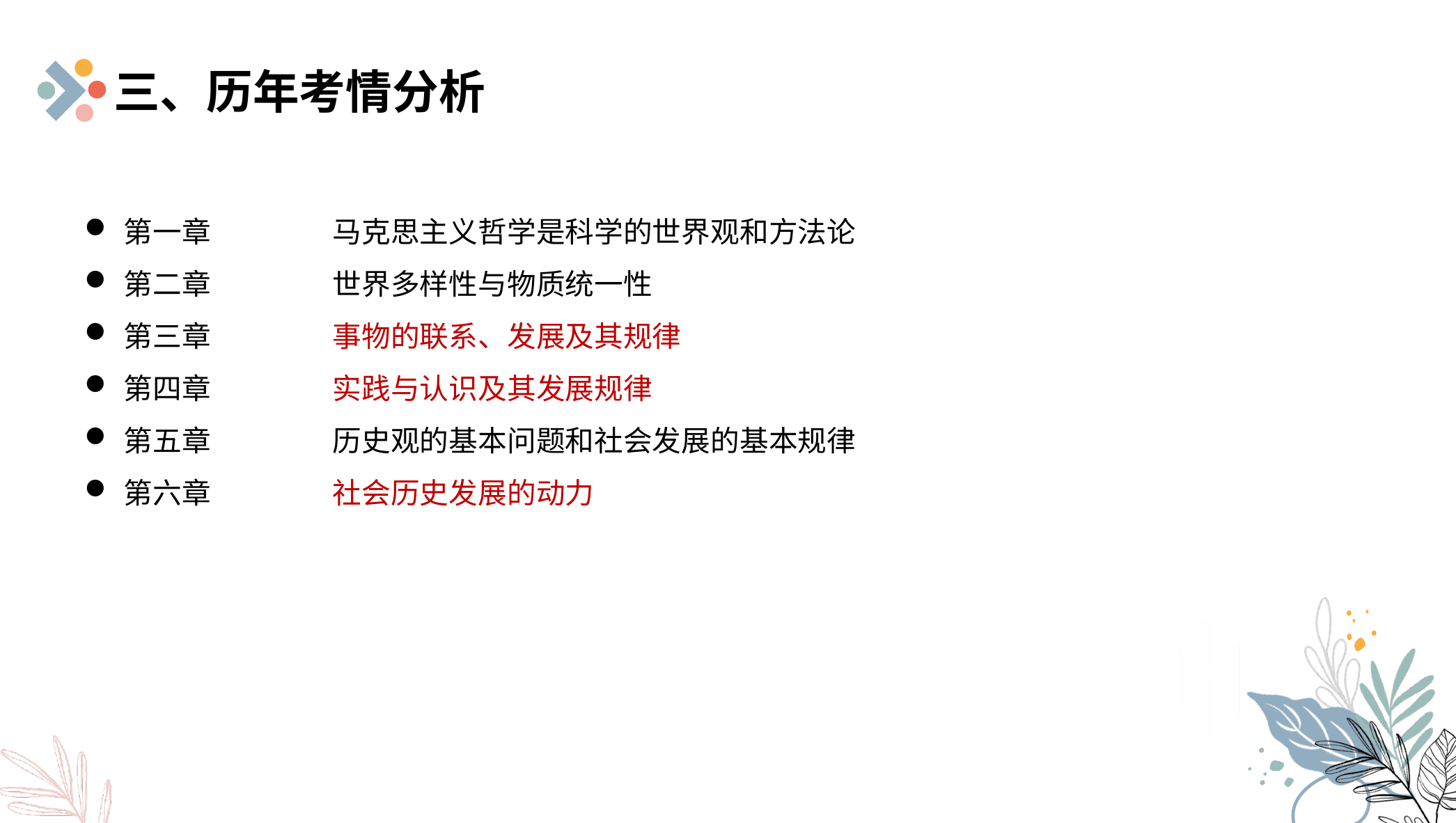

三、历年考情分析
第一章		马克思主义哲学是科学的世界观和方法论
第二章		世界多样性与物质统一性
第三章		事物的联系、发展及其规律
第四章		实践与认识及其发展规律
第五章		历史观的基本问题和社会发展的基本规律
第六章		社会历史发展的动力